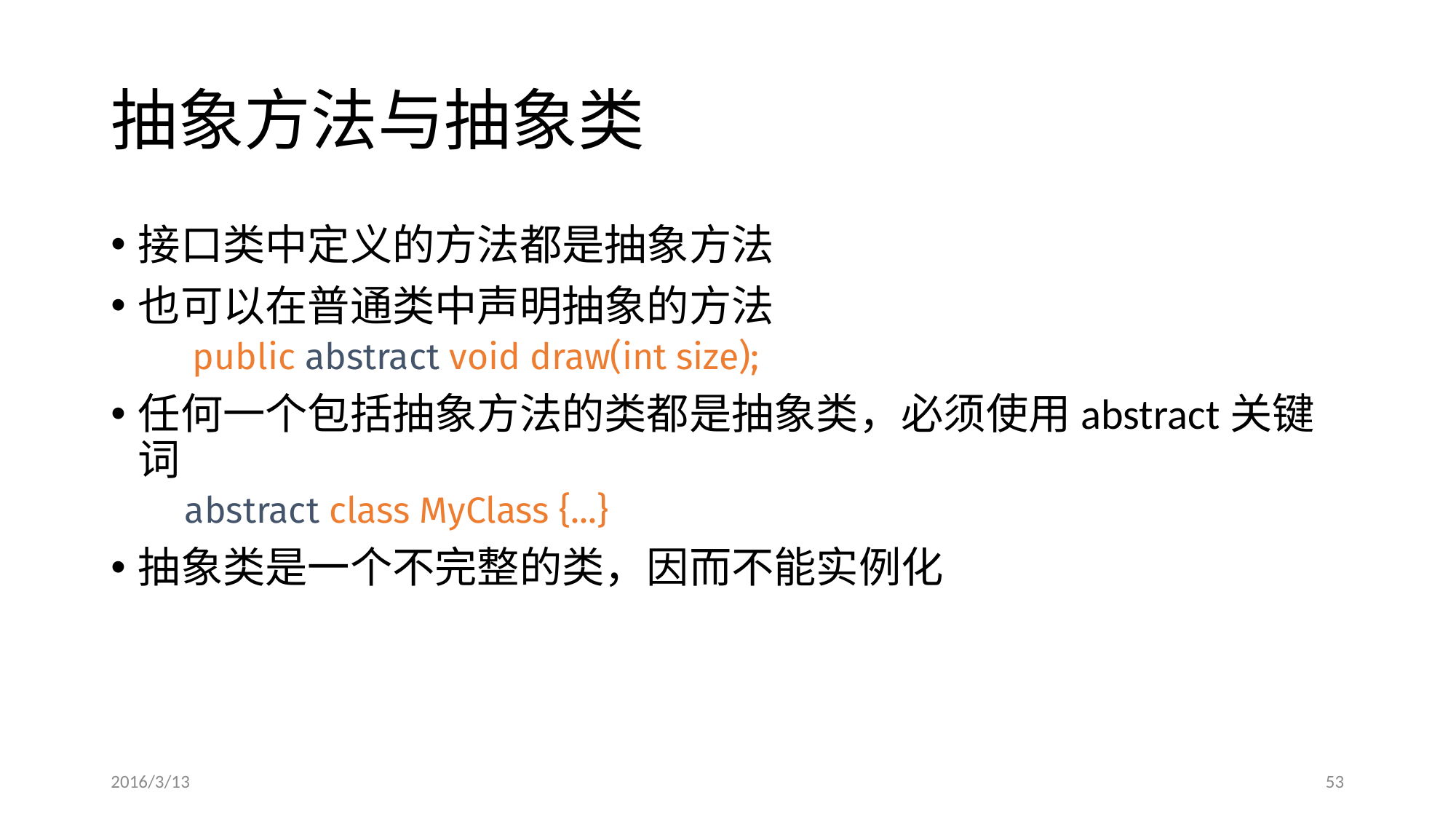

# 抽象方法与抽象类
接口类中定义的方法都是抽象方法
也可以在普通类中声明抽象的方法
public abstract void draw(int size);
任何一个包括抽象方法的类都是抽象类，必须使用abstract关键词
  abstract class MyClass {...}
抽象类是一个不完整的类，因而不能实例化
2016/3/13
53